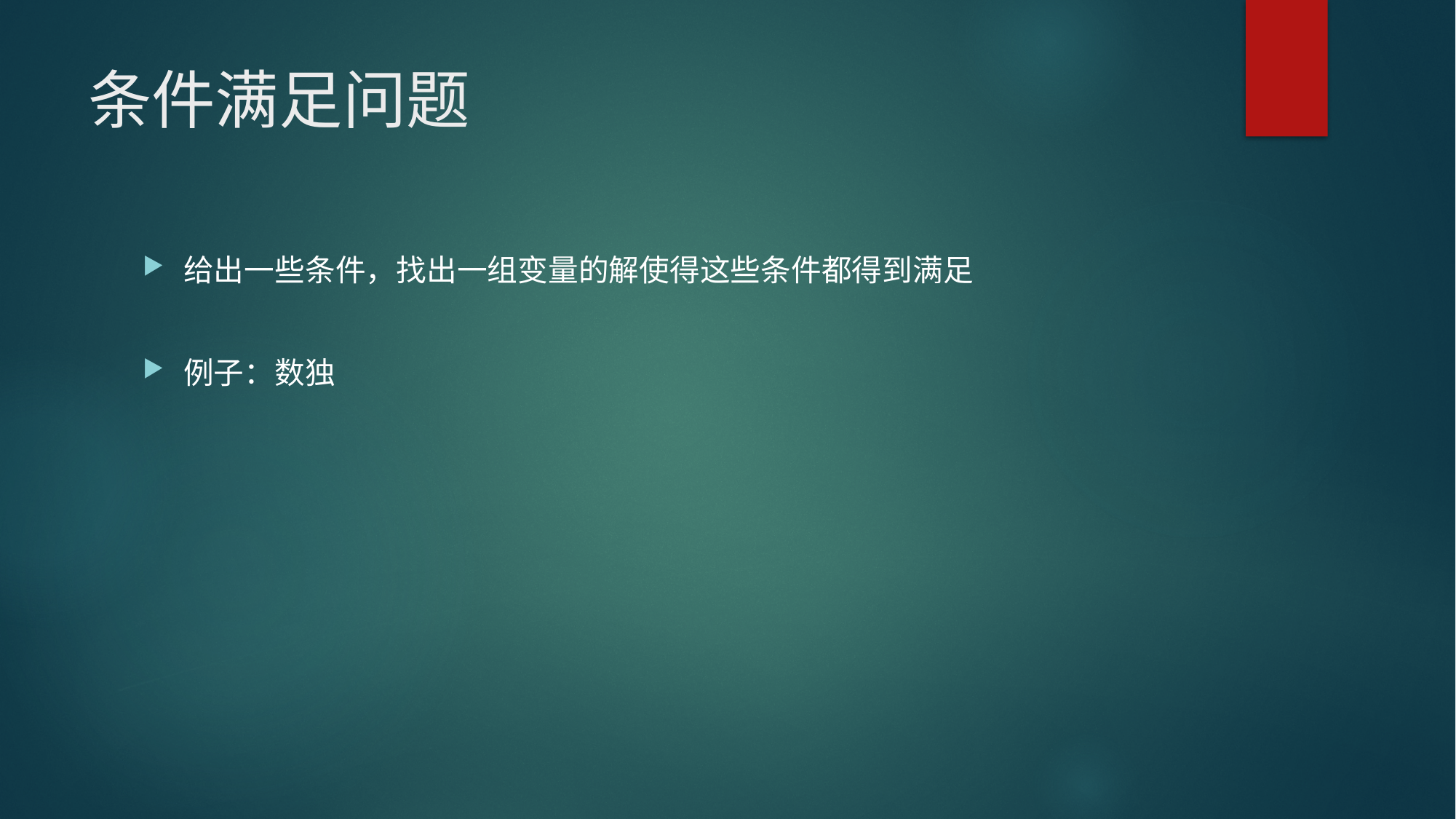

# 条件满足问题
给出一些条件，找出一组变量的解使得这些条件都得到满足

例子：数独